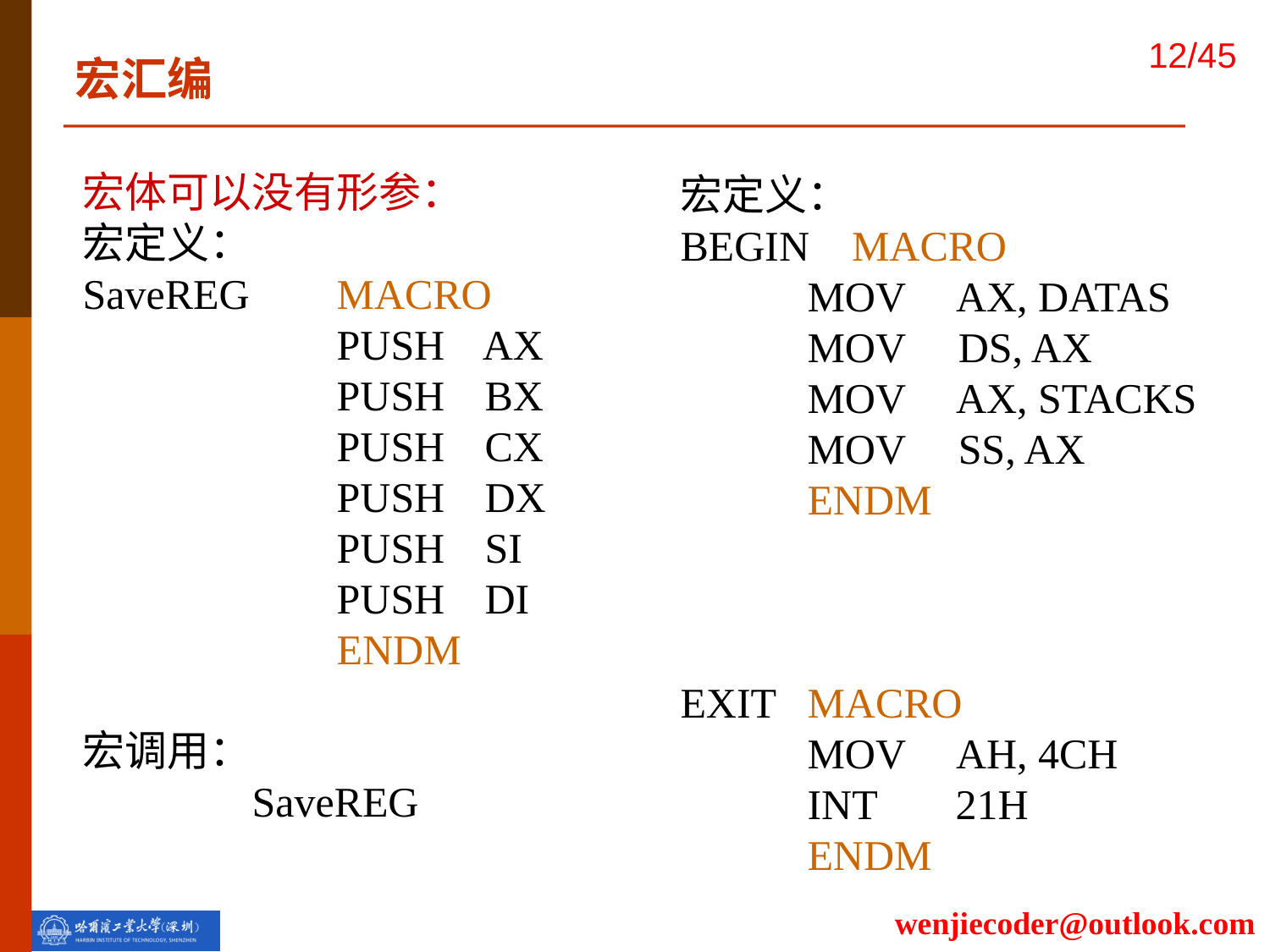

宏汇编
宏体可以没有形参：
宏定义：
SaveREG 	MACRO
		PUSH	  AX
		PUSH	  BX
		PUSH	  CX
		PUSH	  DX
		PUSH	  SI
		PUSH	  DI
		ENDM

宏调用：
                SaveREG
宏定义：
BEGIN    MACRO
	MOV     AX, DATAS
	MOV     DS, AX
	MOV     AX, STACKS
	MOV     SS, AX
	ENDM

EXIT 	MACRO
	MOV     AH, 4CH
            INT	  21H
	ENDM